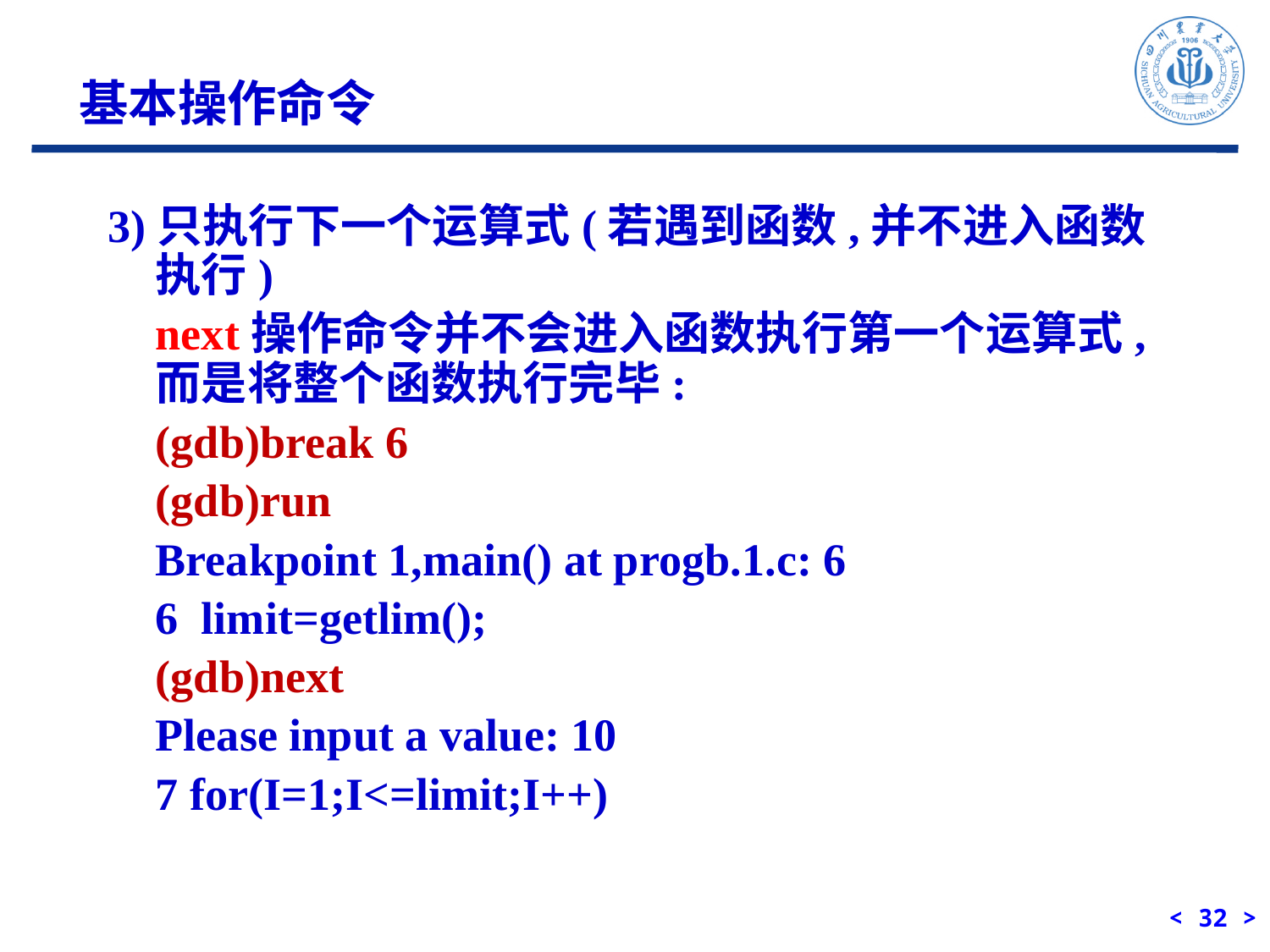

基本操作命令
3)只执行下一个运算式(若遇到函数,并不进入函数执行)
next操作命令并不会进入函数执行第一个运算式,而是将整个函数执行完毕:
(gdb)break 6
(gdb)run
Breakpoint 1,main() at progb.1.c: 6
6  limit=getlim();
(gdb)next
Please input a value: 10
7 for(I=1;I<=limit;I++)